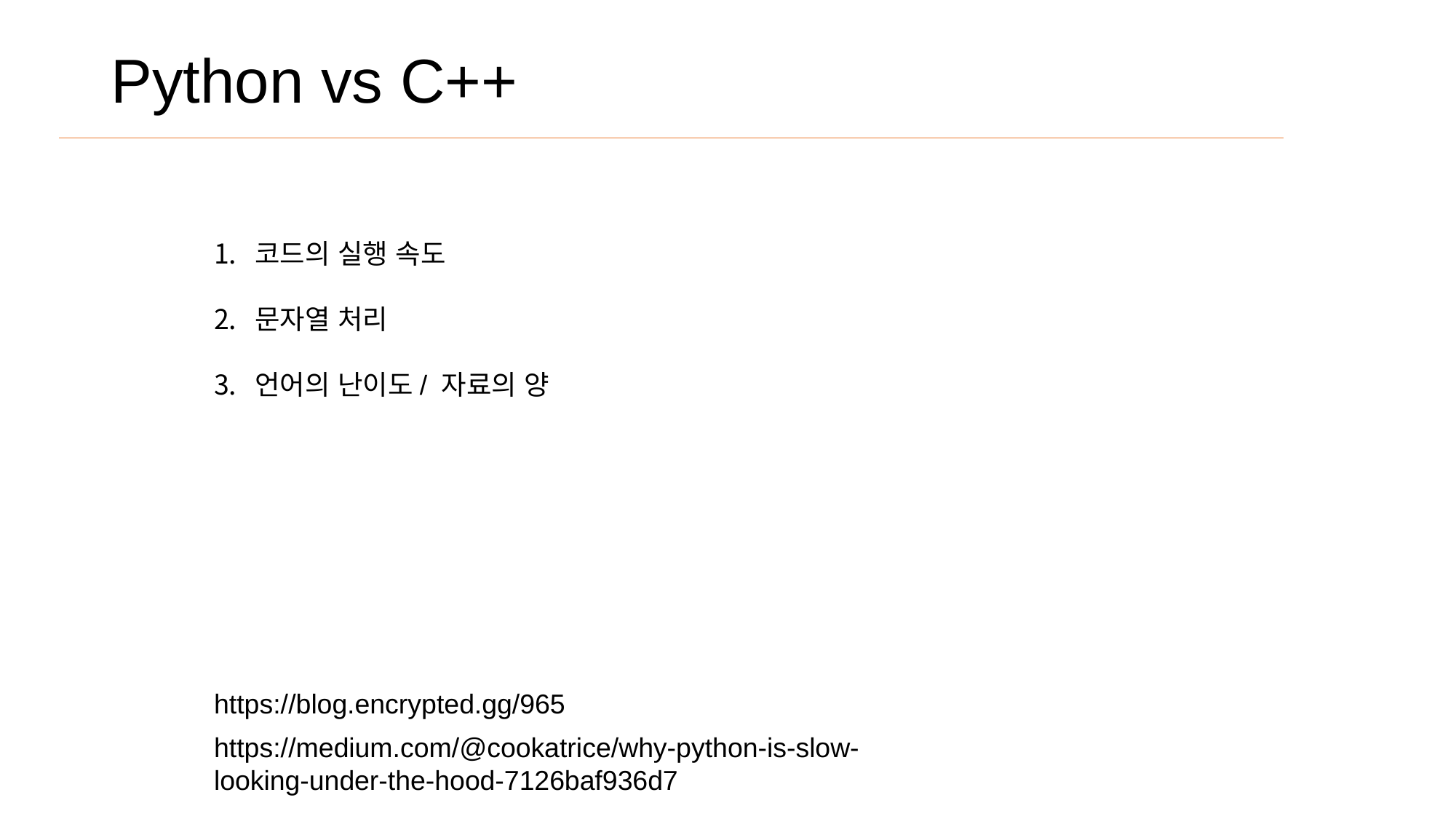

# Python vs C++
코드의 실행 속도

문자열 처리

언어의 난이도/ 자료의 양
https://blog.encrypted.gg/965
https://medium.com/@cookatrice/why-python-is-slow-looking-under-the-hood-7126baf936d7